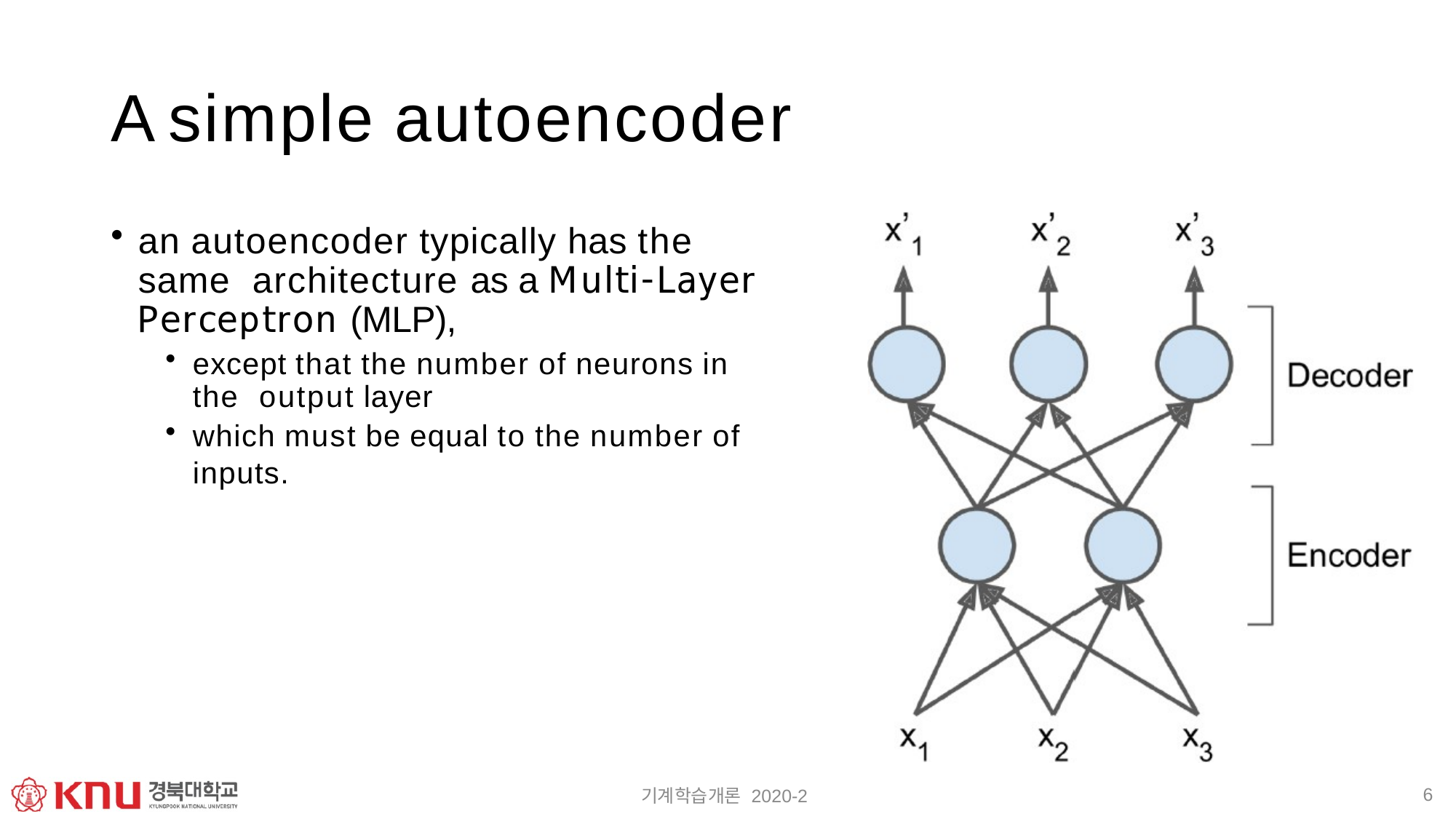

# A simple autoencoder

an autoencoder typically has the same  architecture as a Multi-Layer  Perceptron (MLP),
except that the number of neurons in the  output layer
which must be equal to the number of inputs.
6
기계학습개론 2020-2